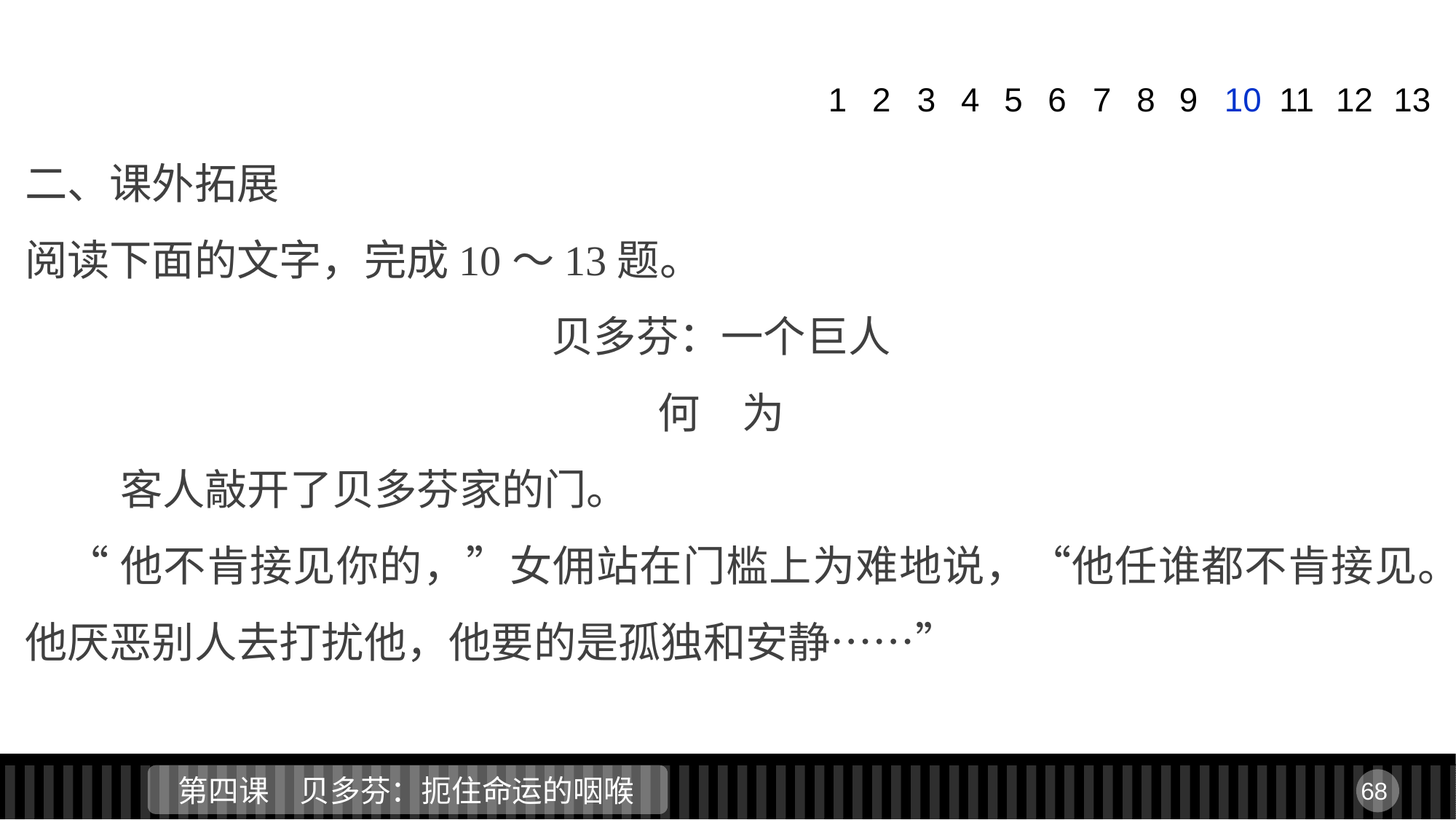

1
2
3
4
5
6
7
8
9
10
11
12
13
二、课外拓展
阅读下面的文字，完成10～13题。
贝多芬：一个巨人
何　为
         客人敲开了贝多芬家的门。
    “他不肯接见你的，”女佣站在门槛上为难地说，“他任谁都不肯接见。他厌恶别人去打扰他，他要的是孤独和安静……”